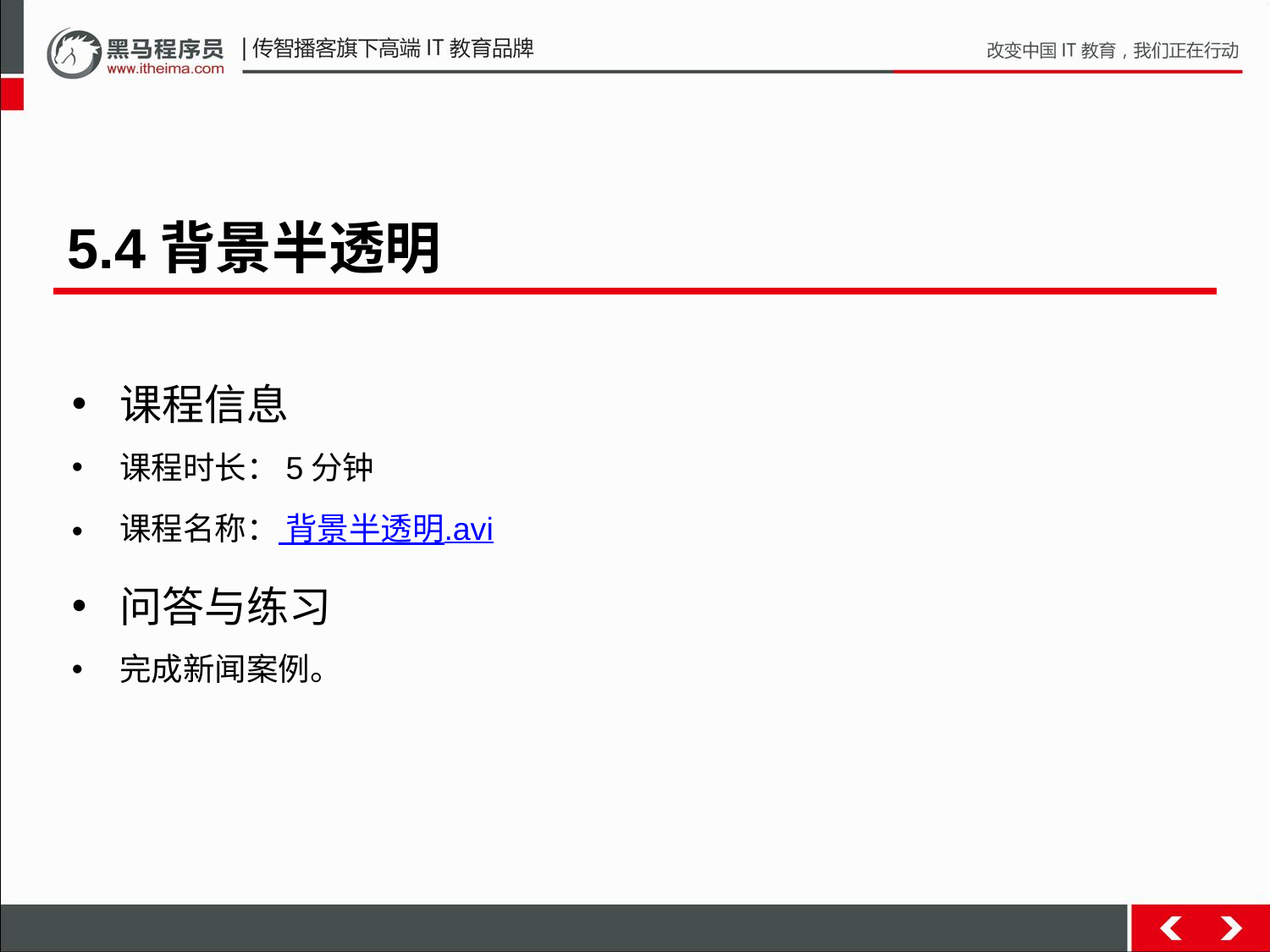

5.4背景半透明
课程信息
课程时长：5分钟
课程名称： 背景半透明.avi
问答与练习
完成新闻案例。